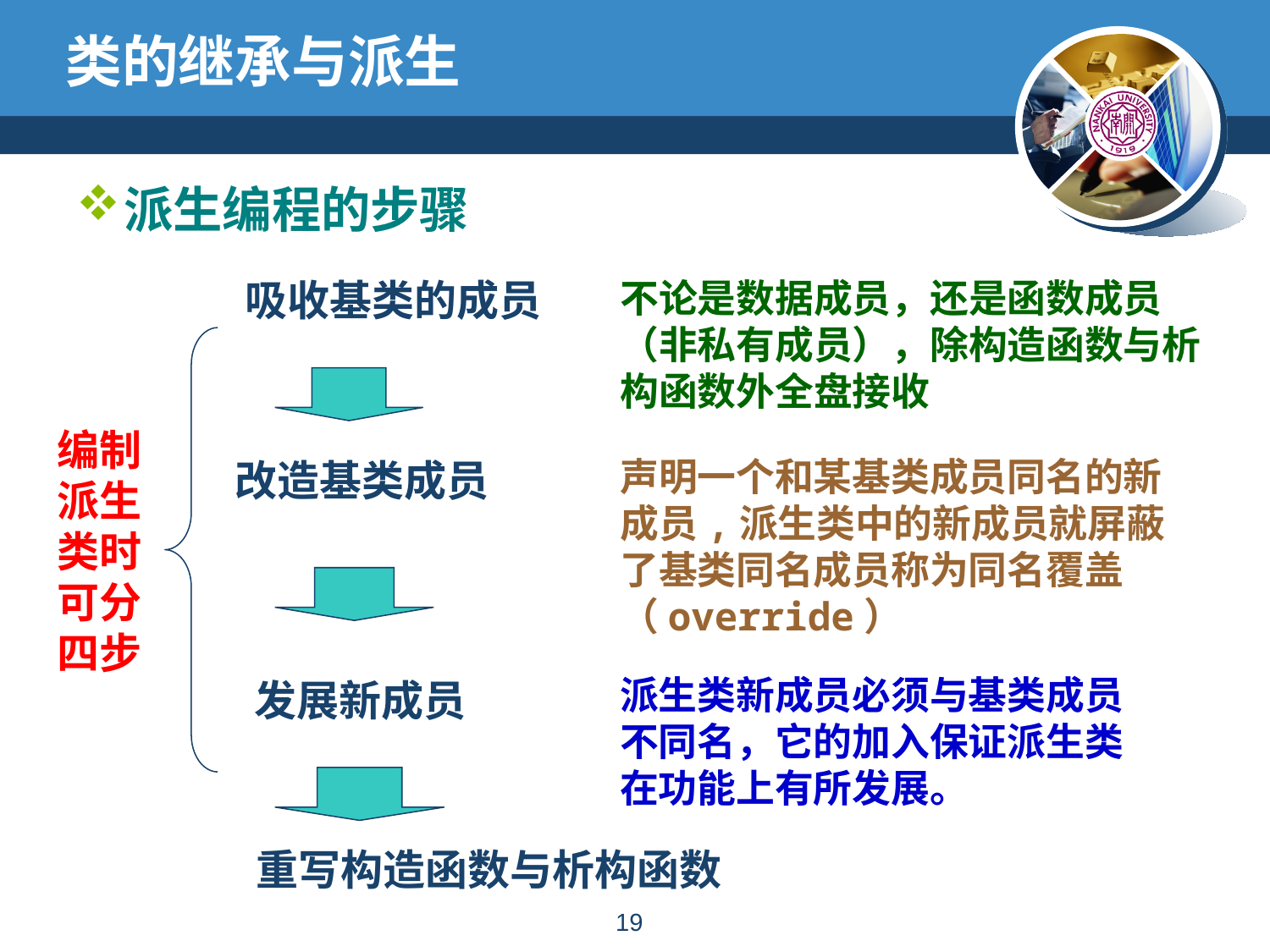

# 类的继承与派生
派生编程的步骤
吸收基类的成员
不论是数据成员，还是函数成员（非私有成员），除构造函数与析构函数外全盘接收

编制派生类时可分四步
声明一个和某基类成员同名的新成员,派生类中的新成员就屏蔽了基类同名成员称为同名覆盖（override）
改造基类成员

派生类新成员必须与基类成员不同名，它的加入保证派生类在功能上有所发展。
发展新成员

重写构造函数与析构函数
19